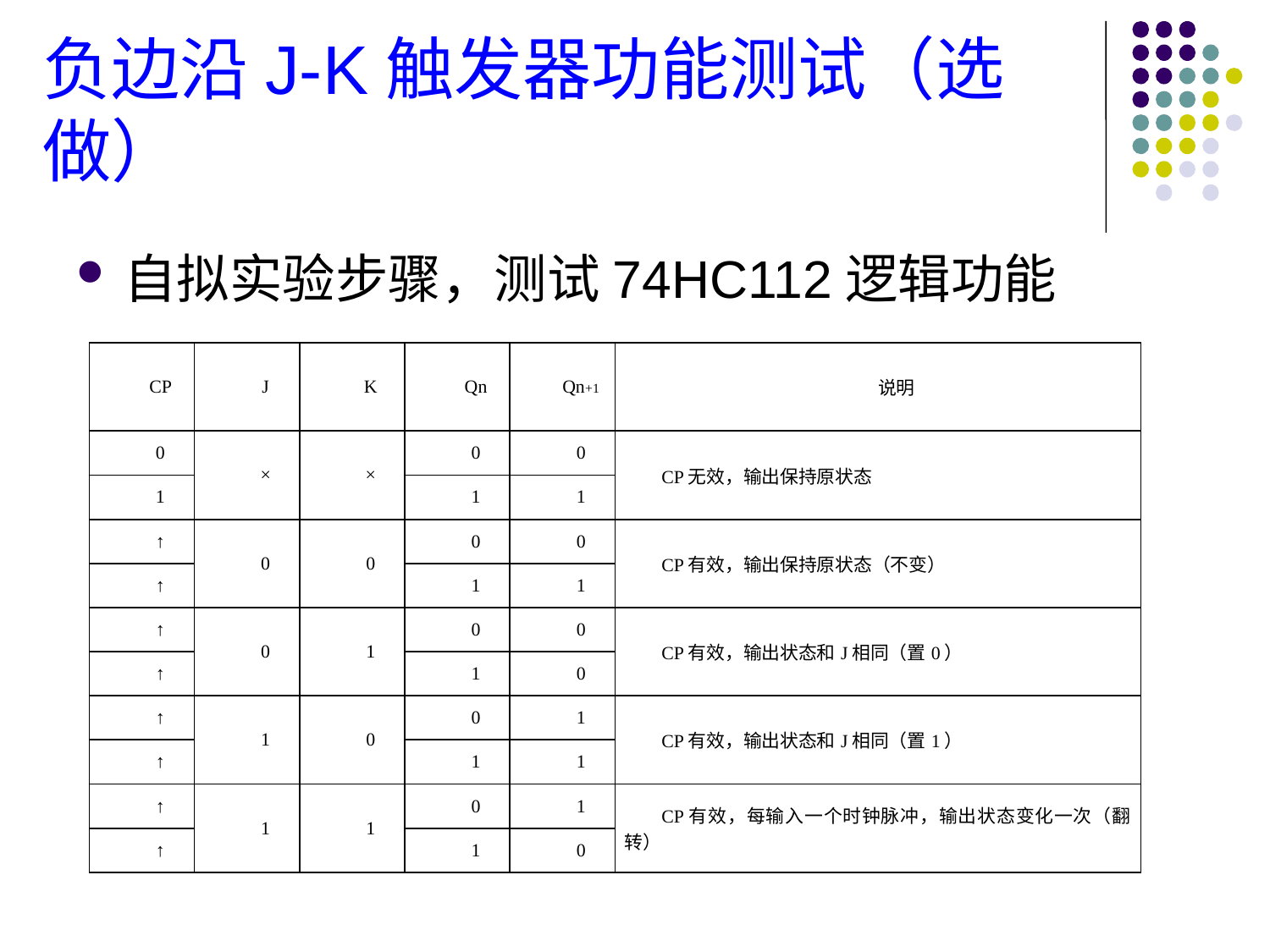

# 负边沿J-K触发器功能测试（选做）
自拟实验步骤，测试74HC112逻辑功能

| CP | J | K | Qn | Qn+1 | 说明 |
| --- | --- | --- | --- | --- | --- |
| 0 | × | × | 0 | 0 | CP无效，输出保持原状态 |
| 1 |  |  | 1 | 1 |  |
| ↑ | 0 | 0 | 0 | 0 | CP有效，输出保持原状态（不变） |
| ↑ |  |  | 1 | 1 |  |
| ↑ | 0 | 1 | 0 | 0 | CP有效，输出状态和J相同（置0） |
| ↑ |  |  | 1 | 0 |  |
| ↑ | 1 | 0 | 0 | 1 | CP有效，输出状态和J相同（置1） |
| ↑ |  |  | 1 | 1 |  |
| ↑ | 1 | 1 | 0 | 1 | CP有效，每输入一个时钟脉冲，输出状态变化一次（翻转） |
| ↑ |  |  | 1 | 0 |  |